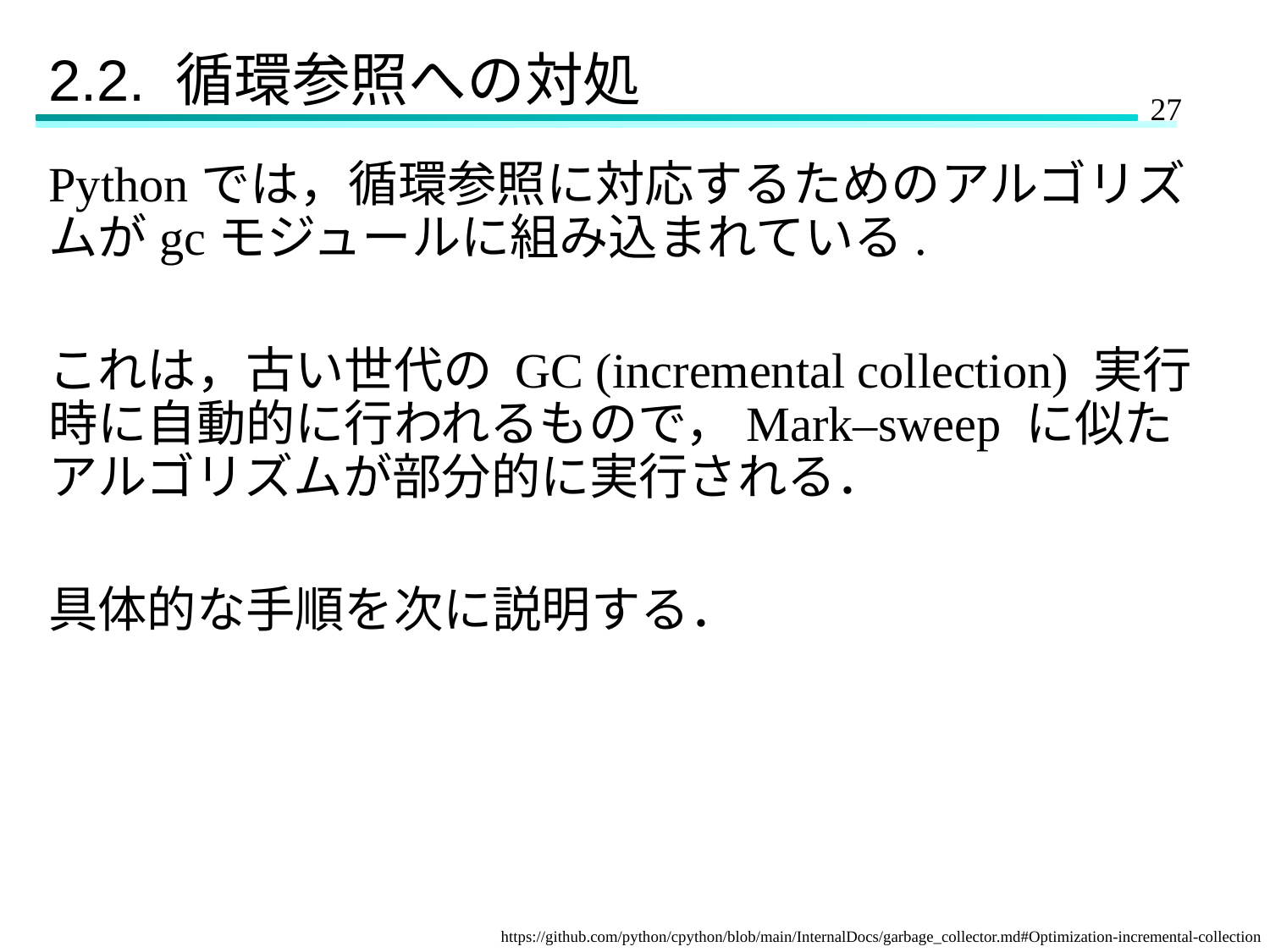

# 2.2. 循環参照への対処
Pythonでは，循環参照に対応するためのアルゴリズムがgcモジュールに組み込まれている.

これは，古い世代の GC (incremental collection) 実行時に自動的に行われるもので，Mark–sweep に似たアルゴリズムが部分的に実行される．

具体的な手順を次に説明する．
https://github.com/python/cpython/blob/main/InternalDocs/garbage_collector.md#Optimization-incremental-collection